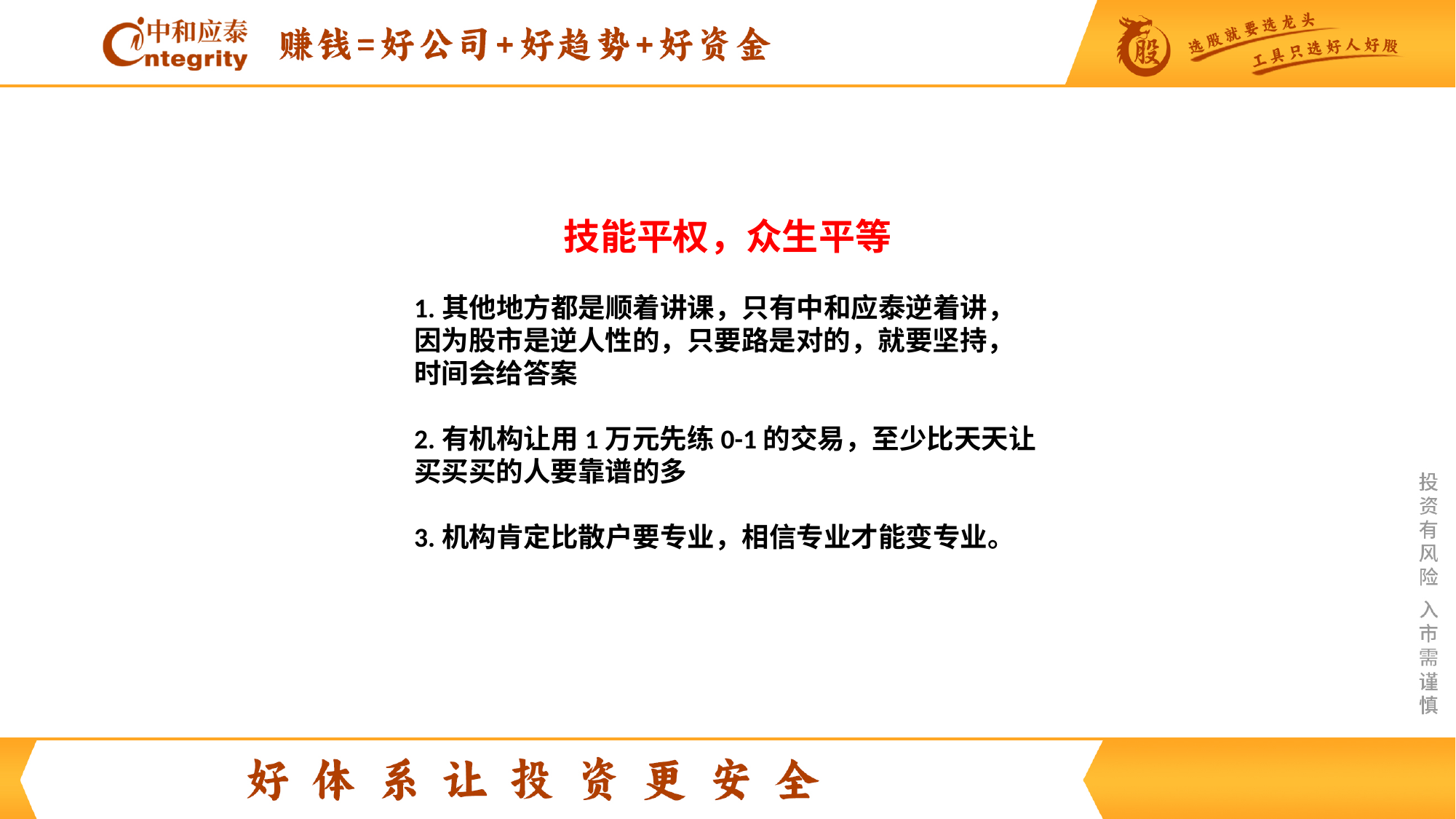

技能平权，众生平等

1.其他地方都是顺着讲课，只有中和应泰逆着讲，因为股市是逆人性的，只要路是对的，就要坚持，时间会给答案

2.有机构让用1万元先练0-1的交易，至少比天天让买买买的人要靠谱的多

3.机构肯定比散户要专业，相信专业才能变专业。
13